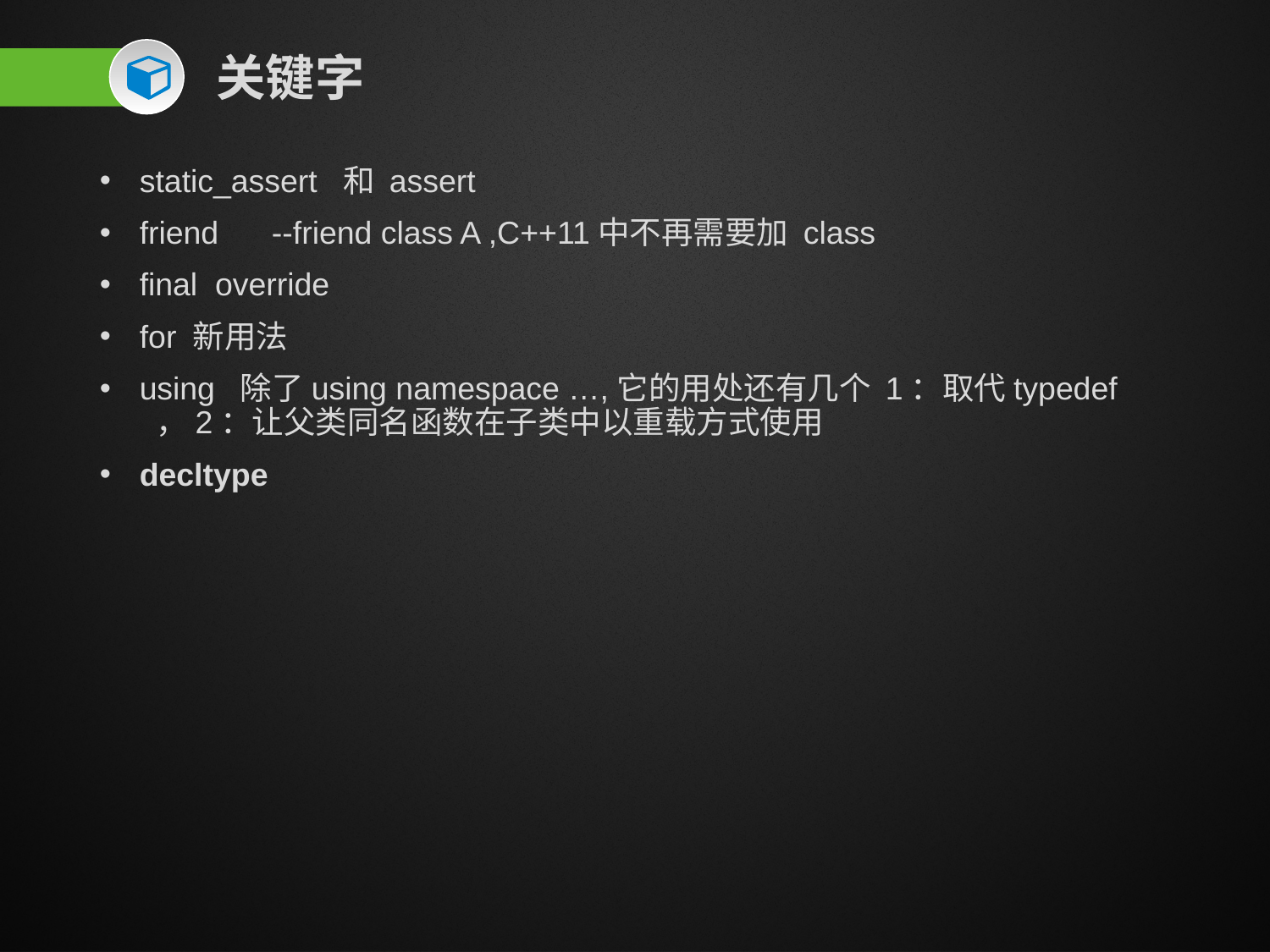

# 关键字
static_assert  和 assert
friend      --friend class A ,C++11中不再需要加 class
final  override
for 新用法
using  除了using namespace …,它的用处还有几个 1：取代typedef  ，2：让父类同名函数在子类中以重载方式使用
decltype